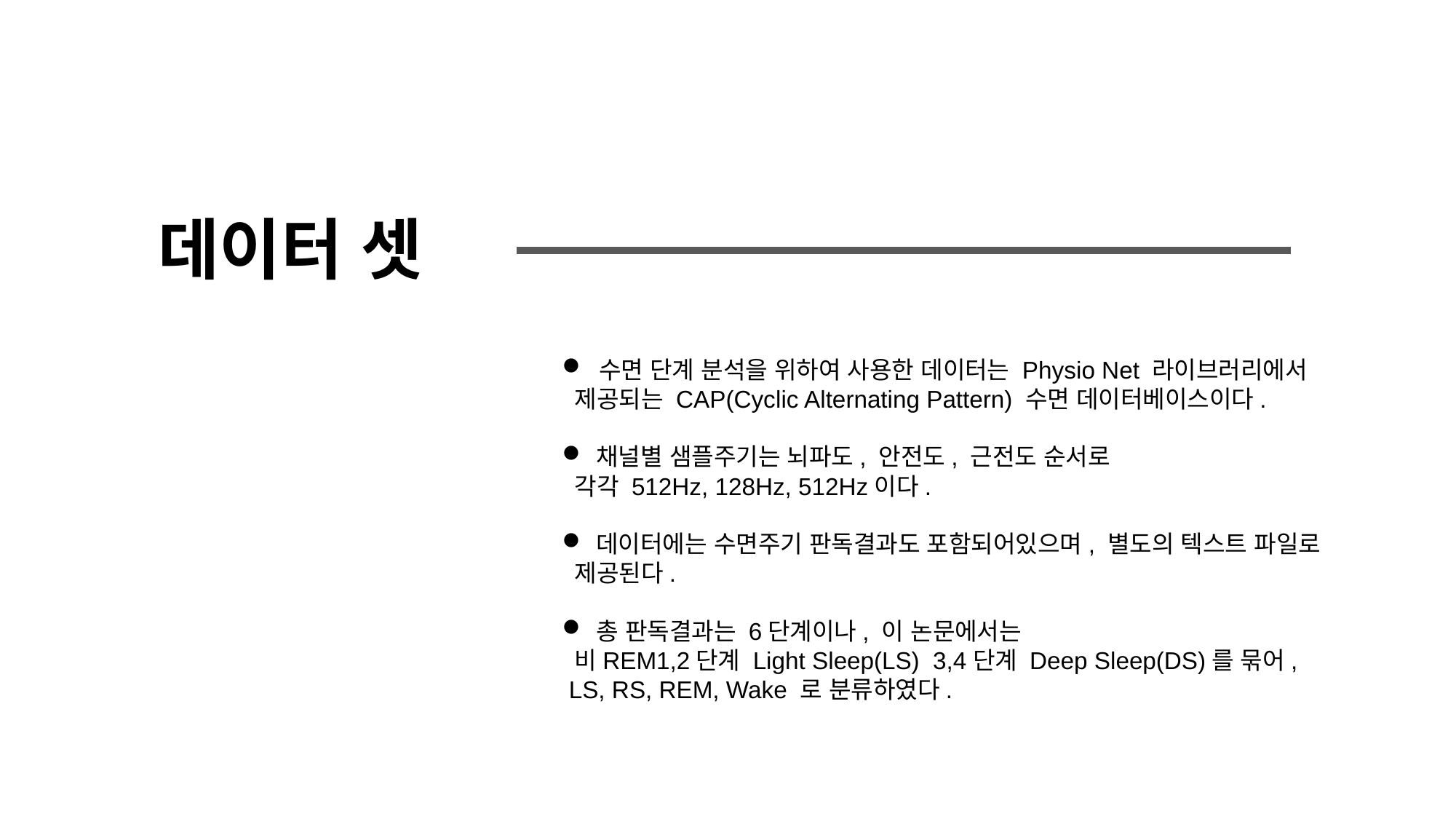

데이터 셋

 수면 단계 분석을 위하여 사용한 데이터는 Physio Net 라이브러리에서
 제공되는 CAP(Cyclic Alternating Pattern) 수면 데이터베이스이다.

채널별 샘플주기는 뇌파도, 안전도, 근전도 순서로
 각각 512Hz, 128Hz, 512Hz이다.

데이터에는 수면주기 판독결과도 포함되어있으며, 별도의 텍스트 파일로
 제공된다.

총 판독결과는 6단계이나, 이 논문에서는
 비REM1,2단계 Light Sleep(LS)  3,4단계 Deep Sleep(DS)를 묶어,
 LS, RS, REM, Wake 로 분류하였다.